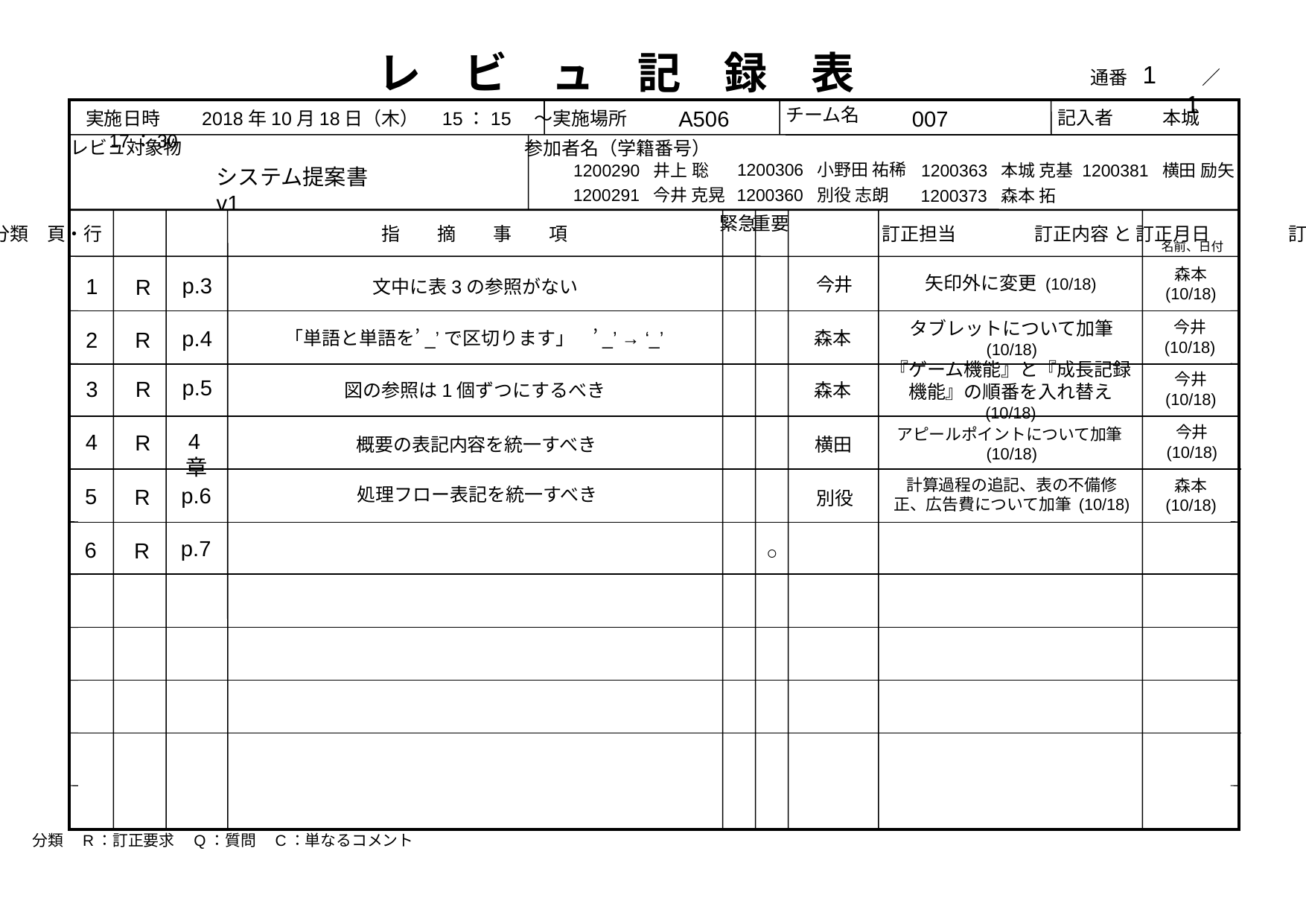

レ　ビ　ュ　記　録　表
通番　　　　／
チーム名

記入者
実施日時　　2018年10月18日（木）　15：15　～　17：30
実施場所
レビュ対象物
参加者名（学籍番号）

重要
緊急

番号　分類　頁・行　　　　　　　　　　　　　　　指　　摘　　事　　項　　　　　　　　　　　　             　　訂正担当　　　 　訂正内容 と 訂正月日　 　　　訂正確認
名前、日付

分類　R：訂正要求　Q：質問　C：単なるコメント
1　　　1
007
A506
本城
1200306  小野田 祐稀
1200381  横田 励矢
1200363  本城 克基
1200290  井上 聡
システム提案書v1
1200291  今井 克晃
1200360  別役 志朗
1200373  森本 拓
森本
(10/18)
矢印外に変更 (10/18)
p.3
今井
1
R
文中に表3の参照がない

今井
(10/18)
p.4
2
タブレットについて加筆 (10/18)
森本
「単語と単語を’_’で区切ります」　’_’ → ‘_’
R
『ゲーム機能』と『成長記録機能』の順番を入れ替え (10/18)
今井
(10/18)
p.5
3
R
森本
図の参照は1個ずつにするべき
今井
(10/18)
アピールポイントについて加筆(10/18)
4章
4
R
概要の表記内容を統一すべき
横田
計算過程の追記、表の不備修正、広告費について加筆 (10/18)
森本
(10/18)
p.6
処理フロー表記を統一すべき
5
R
別役
p.7
6

R

○